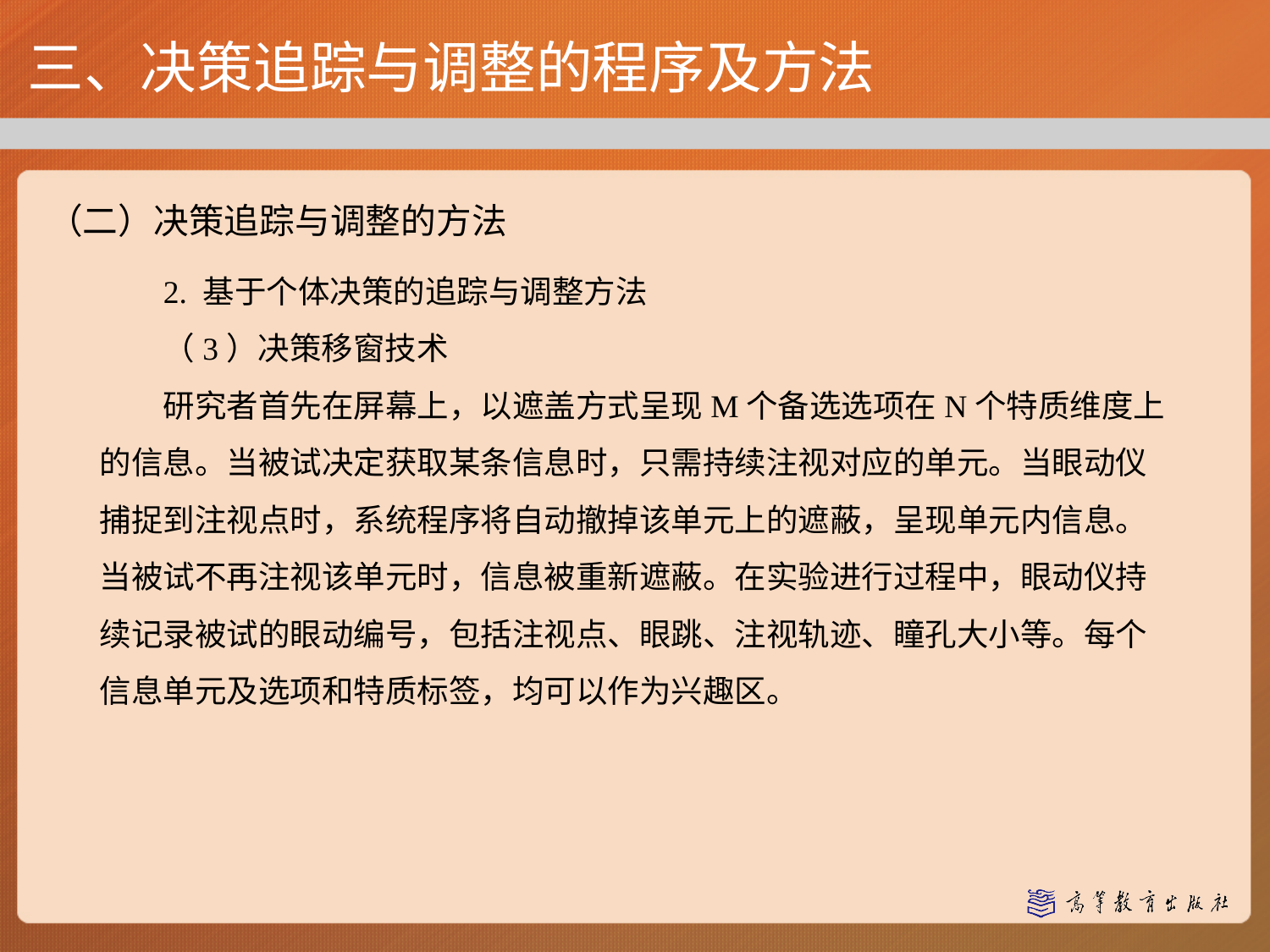

三、决策追踪与调整的程序及方法
（二）决策追踪与调整的方法
2. 基于个体决策的追踪与调整方法
（3）决策移窗技术
研究者首先在屏幕上，以遮盖方式呈现M个备选选项在N个特质维度上的信息。当被试决定获取某条信息时，只需持续注视对应的单元。当眼动仪捕捉到注视点时，系统程序将自动撤掉该单元上的遮蔽，呈现单元内信息。当被试不再注视该单元时，信息被重新遮蔽。在实验进行过程中，眼动仪持续记录被试的眼动编号，包括注视点、眼跳、注视轨迹、瞳孔大小等。每个信息单元及选项和特质标签，均可以作为兴趣区。